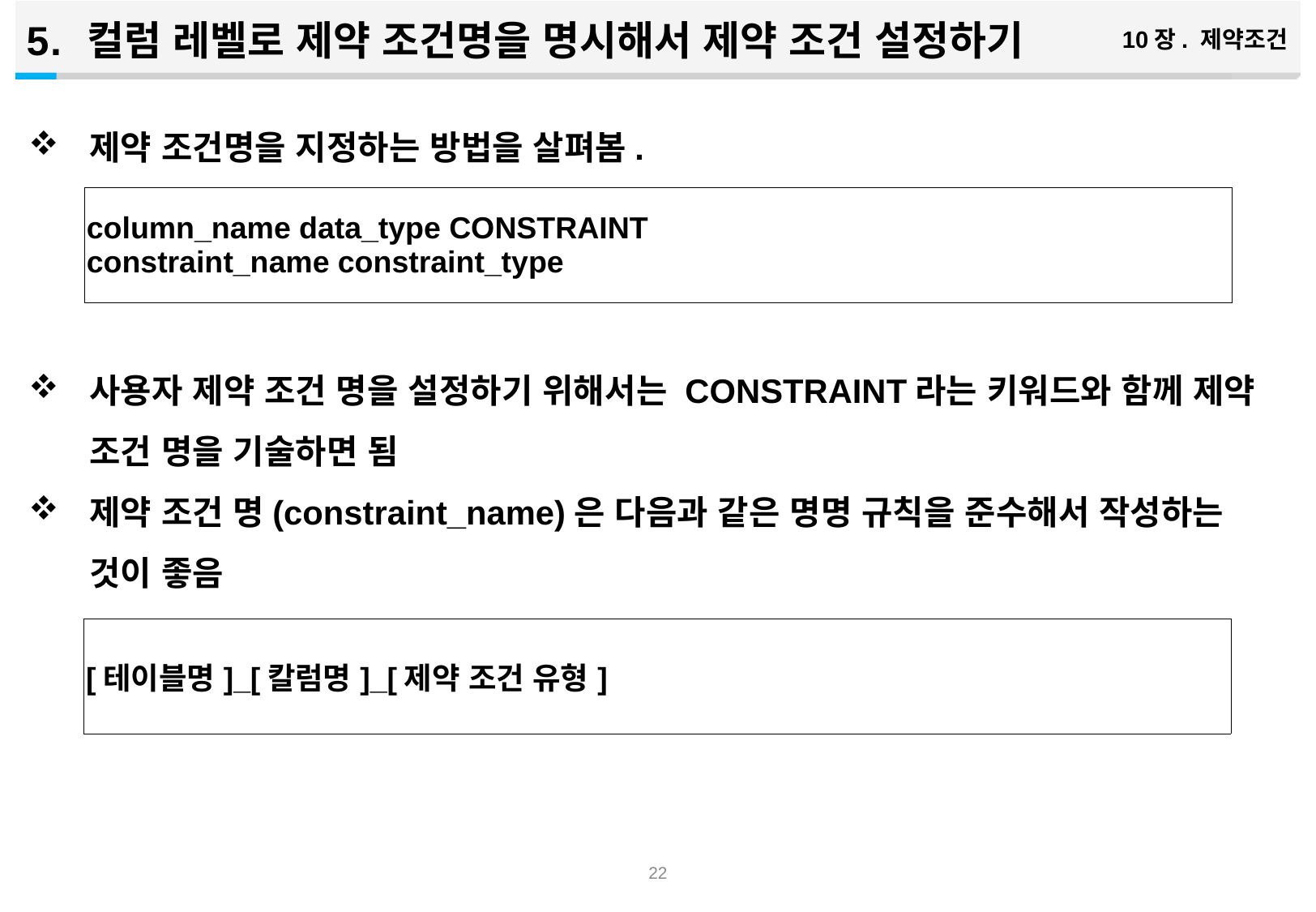

컬럼 레벨로 제약 조건명을 명시해서 제약 조건 설정하기
10장. 제약조건
제약 조건명을 지정하는 방법을 살펴봄.

사용자 제약 조건 명을 설정하기 위해서는 CONSTRAINT라는 키워드와 함께 제약 조건 명을 기술하면 됨
제약 조건 명(constraint_name)은 다음과 같은 명명 규칙을 준수해서 작성하는 것이 좋음

| column\_name data\_type CONSTRAINT constraint\_name constraint\_type |
| --- |
| [테이블명]\_[칼럼명]\_[제약 조건 유형] |
| --- |
22